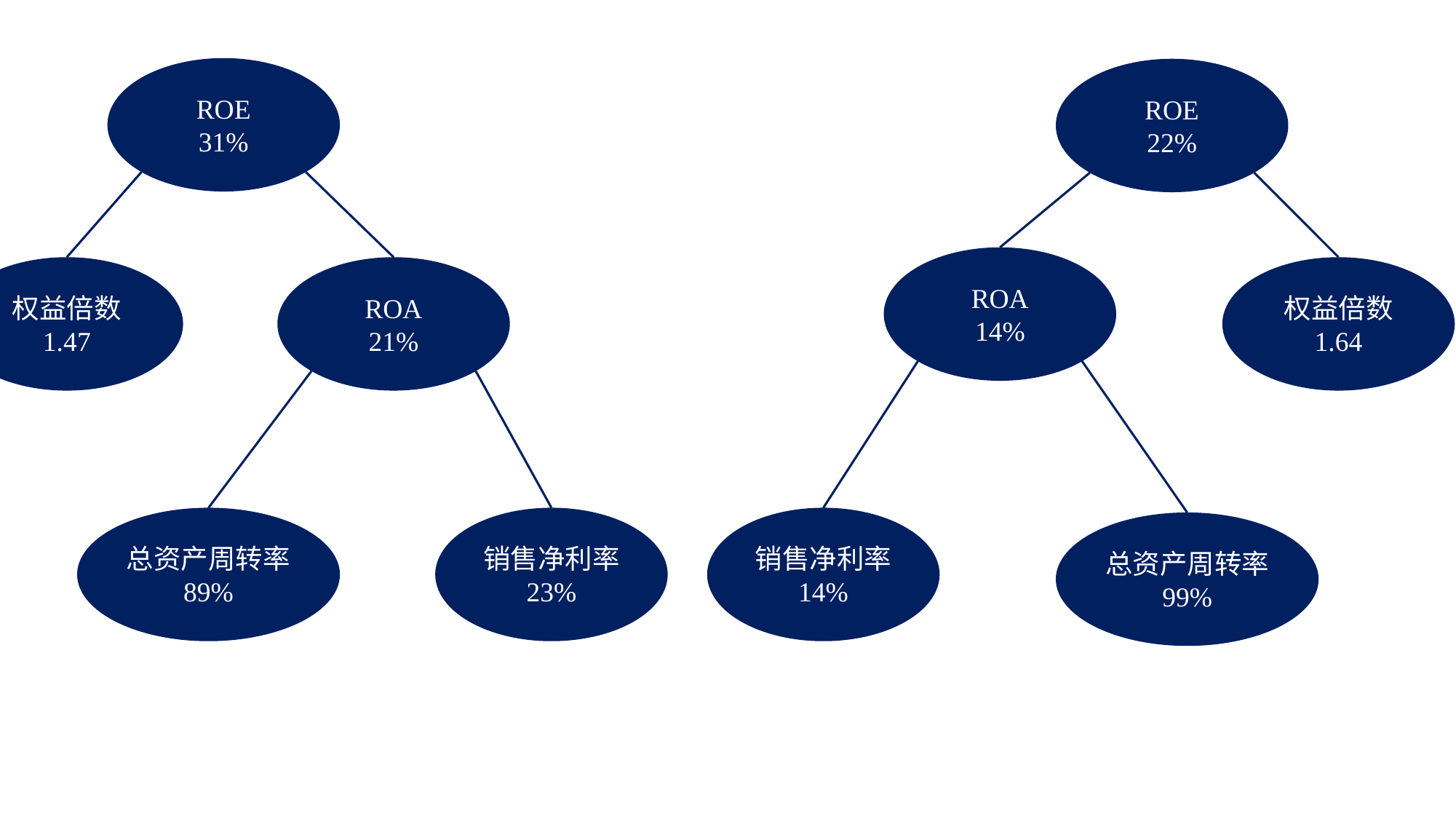

ROE
31%
ROE
22%
ROA
14%
权益倍数
1.47
ROA
21%
权益倍数
1.64
总资产周转率
89%
销售净利率
23%
销售净利率
14%
总资产周转率
99%